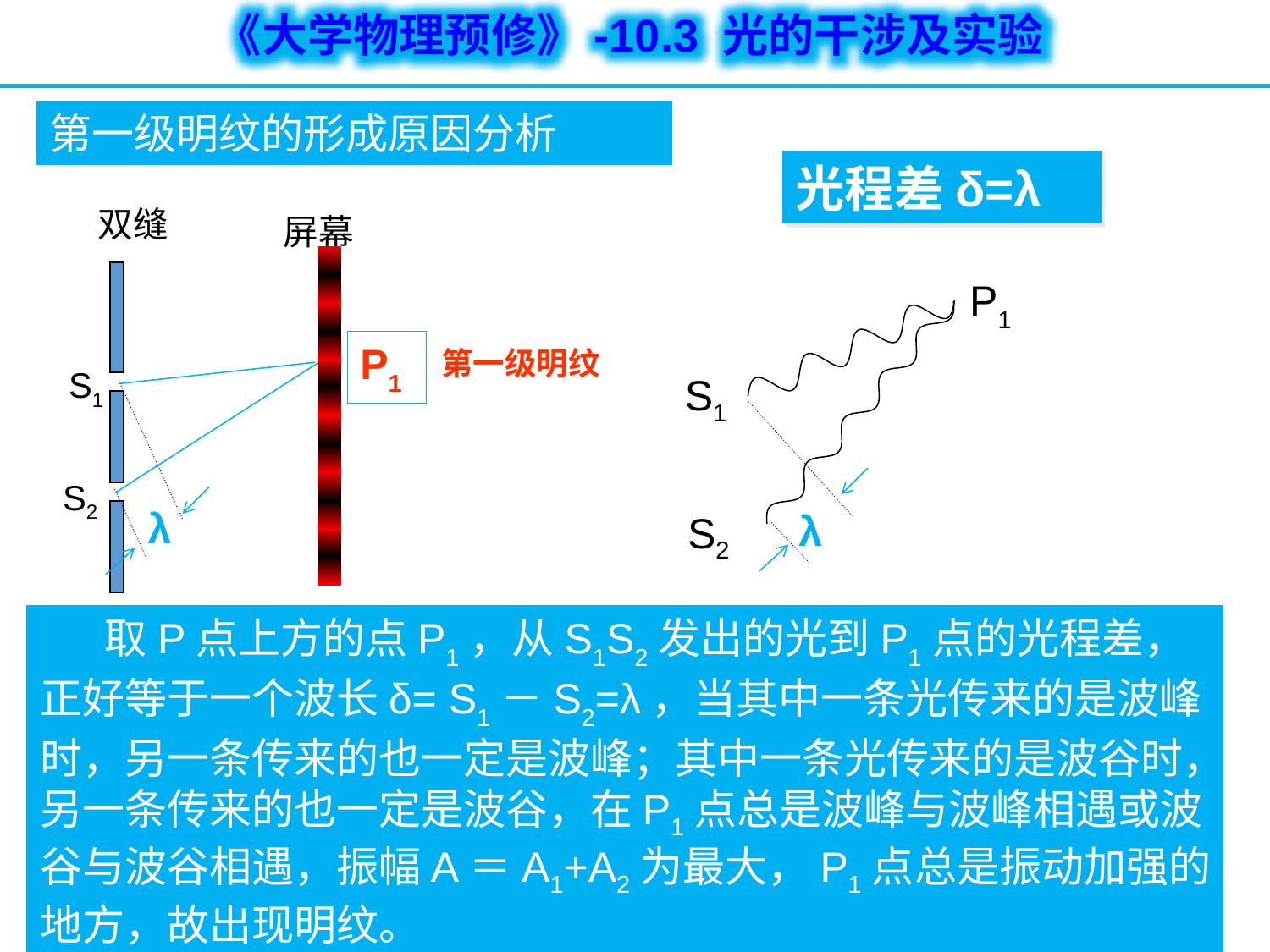

第一级明纹的形成原因分析
光程差δ=λ
双缝
屏幕

S1

S2

P1
S1
S2
P1

第一级明纹

λ

λ
        取P点上方的点P1，从S1S2发出的光到P1点的光程差，正好等于一个波长δ= S1－S2=λ，当其中一条光传来的是波峰时，另一条传来的也一定是波峰；其中一条光传来的是波谷时，另一条传来的也一定是波谷，在P1点总是波峰与波峰相遇或波谷与波谷相遇，振幅A＝A1+A2为最大，P1点总是振动加强的地方，故出现明纹。